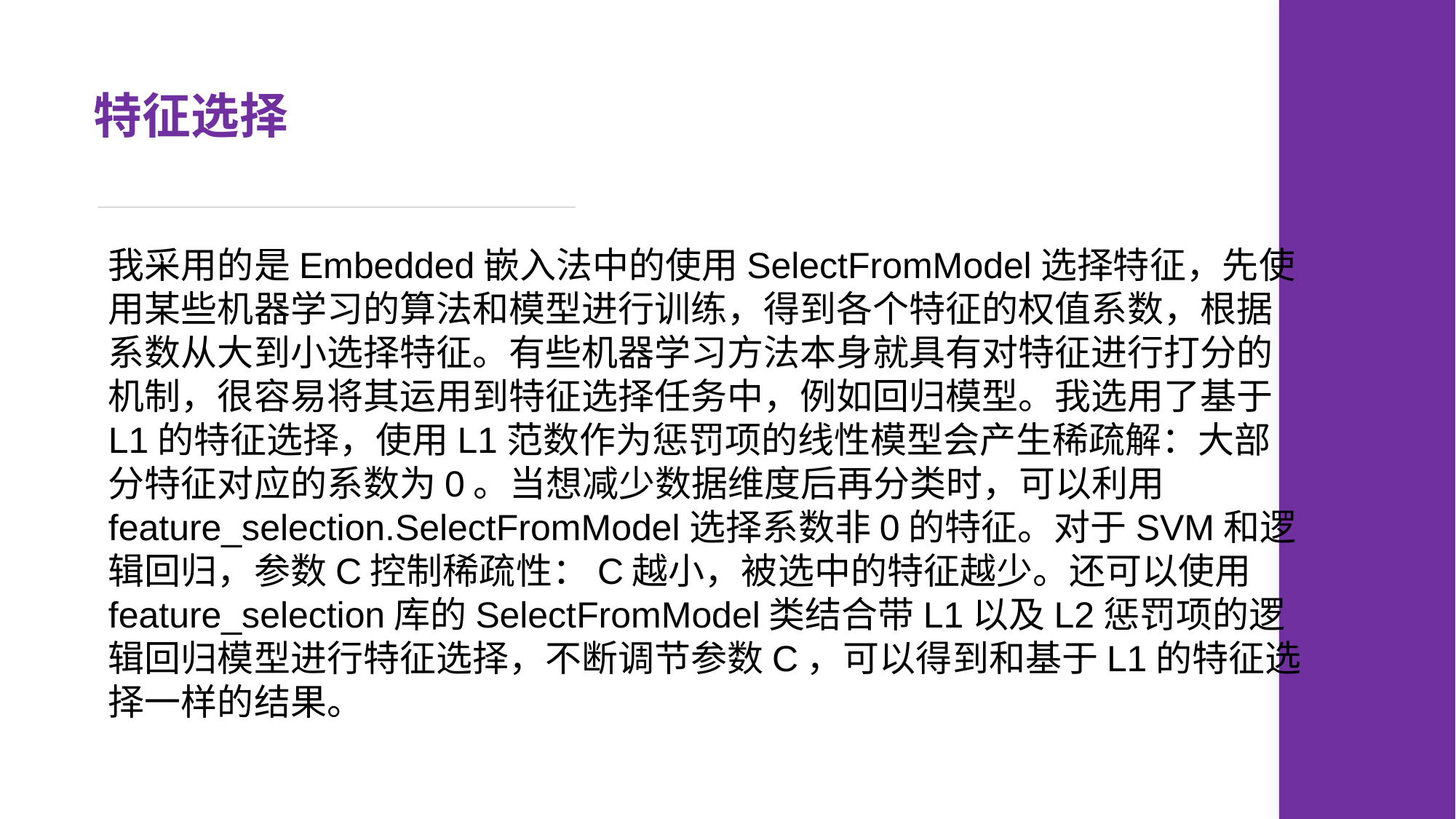

特征选择

我采用的是Embedded嵌入法中的使用SelectFromModel选择特征，先使用某些机器学习的算法和模型进行训练，得到各个特征的权值系数，根据系数从大到小选择特征。有些机器学习方法本身就具有对特征进行打分的机制，很容易将其运用到特征选择任务中，例如回归模型。我选用了基于L1的特征选择，使用L1范数作为惩罚项的线性模型会产生稀疏解：大部分特征对应的系数为0。当想减少数据维度后再分类时，可以利用feature_selection.SelectFromModel选择系数非0的特征。对于SVM和逻辑回归，参数C控制稀疏性：C越小，被选中的特征越少。还可以使用feature_selection库的SelectFromModel类结合带L1以及L2惩罚项的逻辑回归模型进行特征选择，不断调节参数C，可以得到和基于L1的特征选择一样的结果。